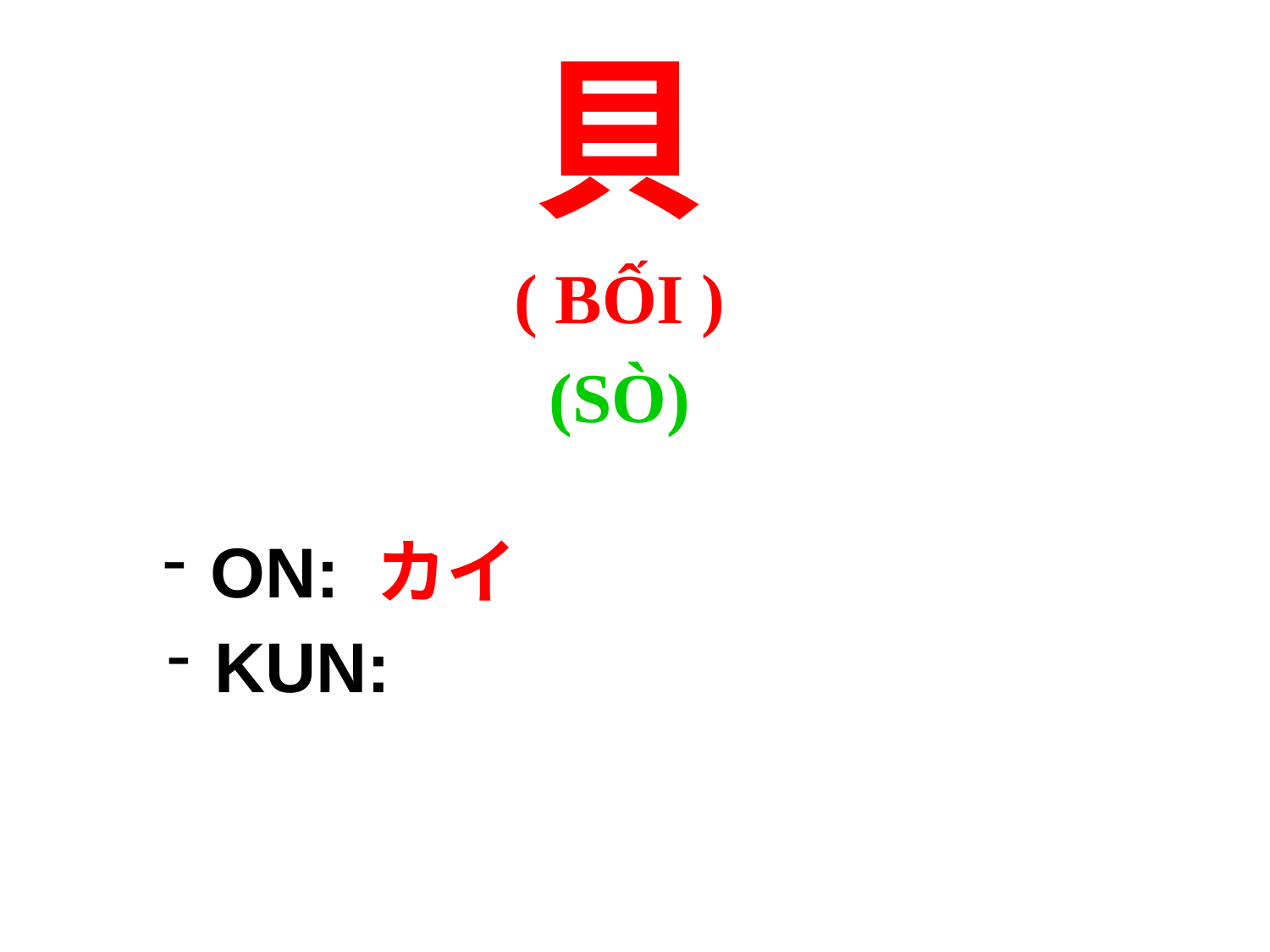

貝
( BỐI )
(SÒ)

ON: カイ

KUN: